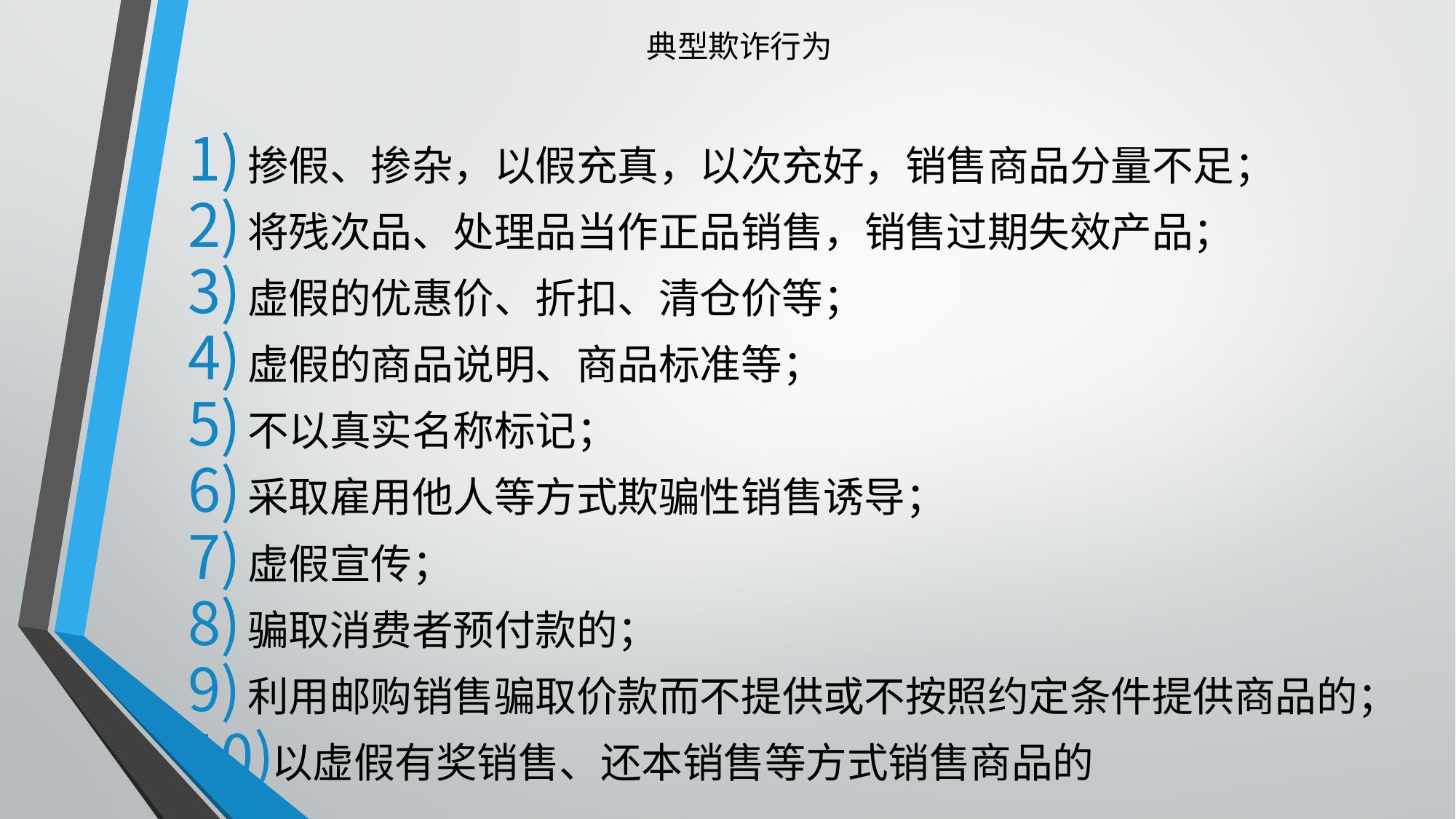

# 典型欺诈行为
掺假、掺杂，以假充真，以次充好，销售商品分量不足；
将残次品、处理品当作正品销售，销售过期失效产品；
虚假的优惠价、折扣、清仓价等；
虚假的商品说明、商品标准等；
不以真实名称标记；
采取雇用他人等方式欺骗性销售诱导；
虚假宣传；
骗取消费者预付款的；
利用邮购销售骗取价款而不提供或不按照约定条件提供商品的；
以虚假有奖销售、还本销售等方式销售商品的